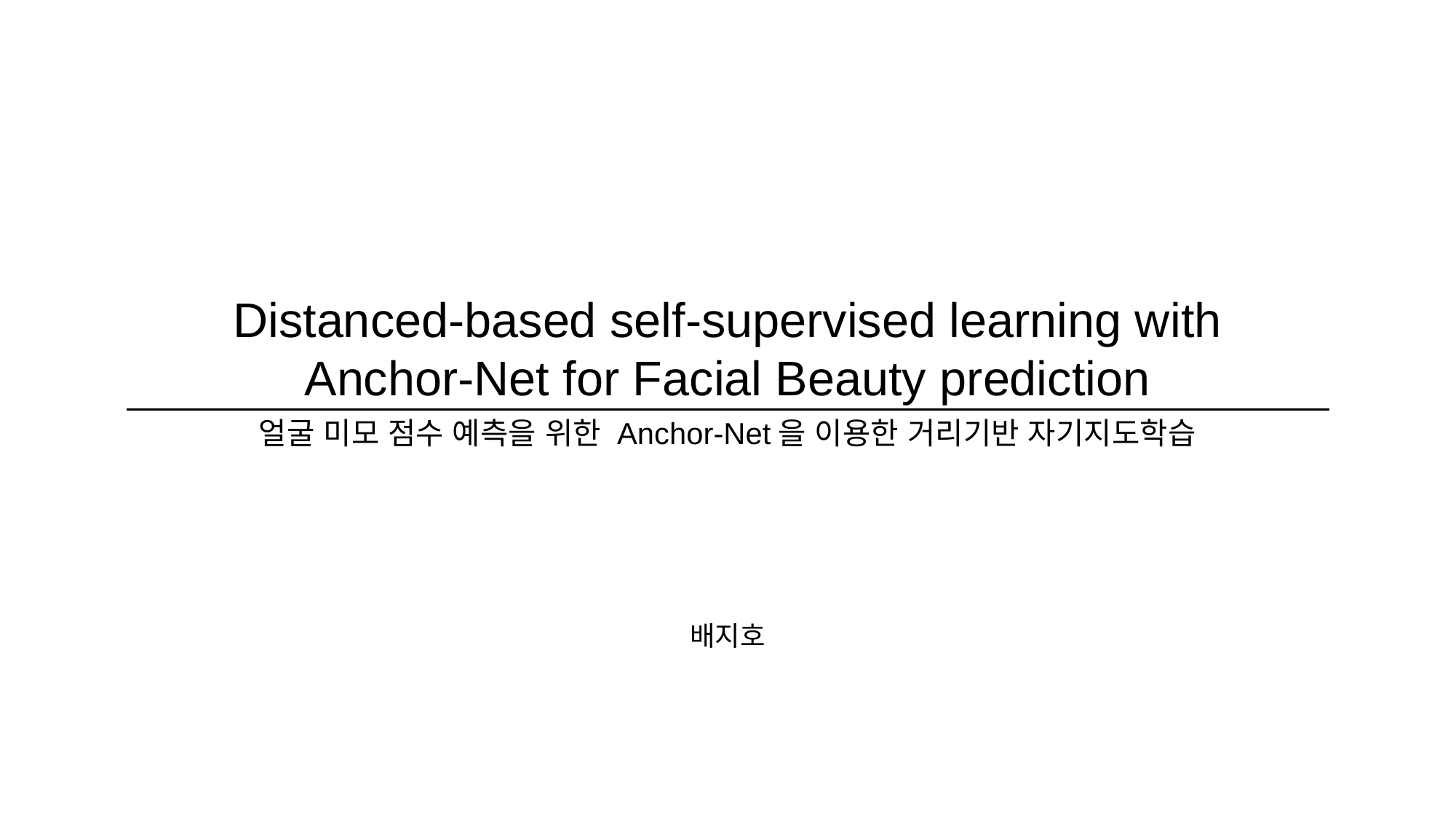

# Distanced-based self-supervised learning with Anchor-Net for Facial Beauty prediction
얼굴 미모 점수 예측을 위한 Anchor-Net을 이용한 거리기반 자기지도학습
배지호